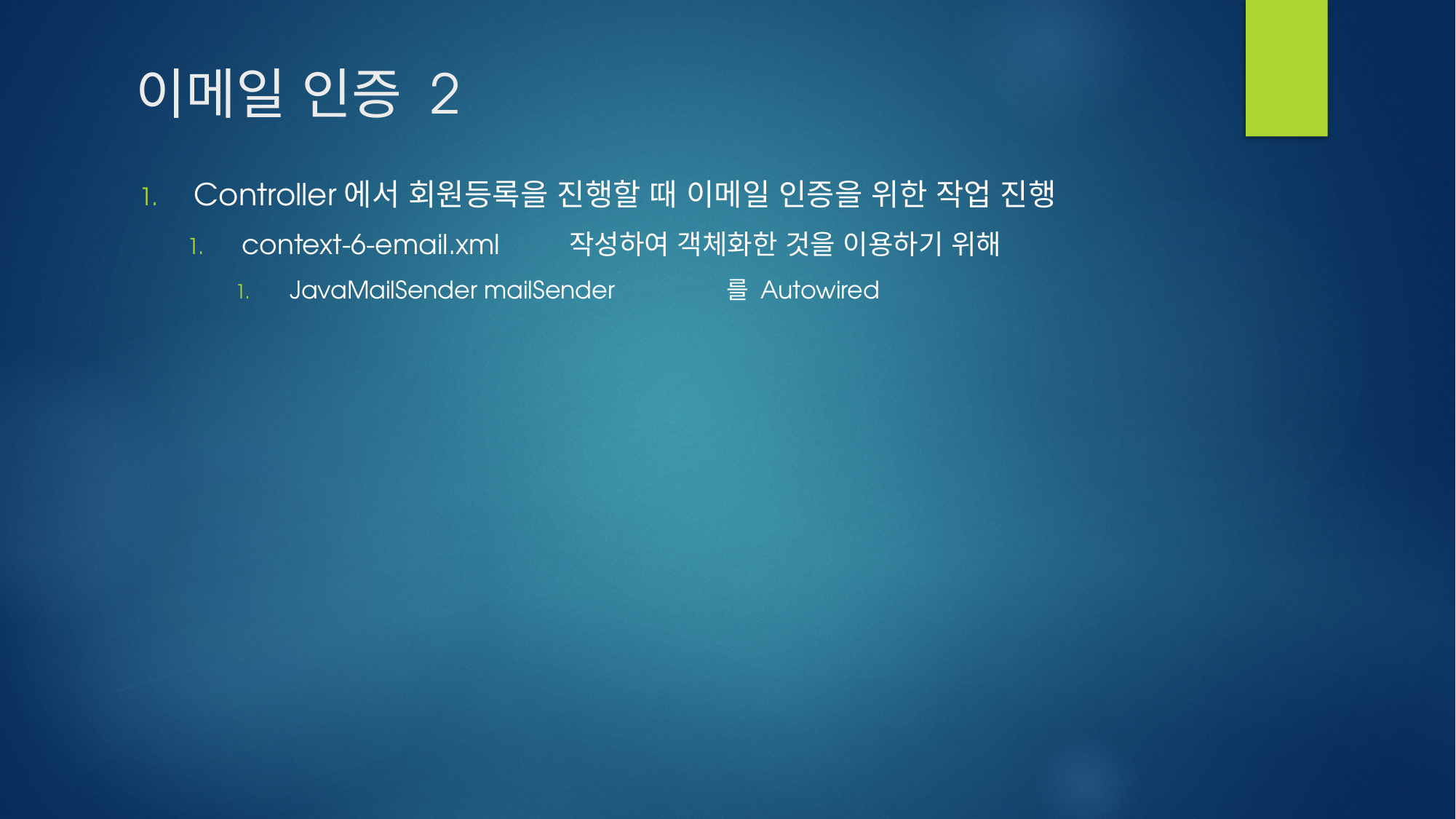

# 이메일 인증 2
Controller에서 회원등록을 진행할 때 이메일 인증을 위한 작업 진행
context-6-email.xml	작성하여 객체화한 것을 이용하기 위해
JavaMailSender mailSender		를 Autowired